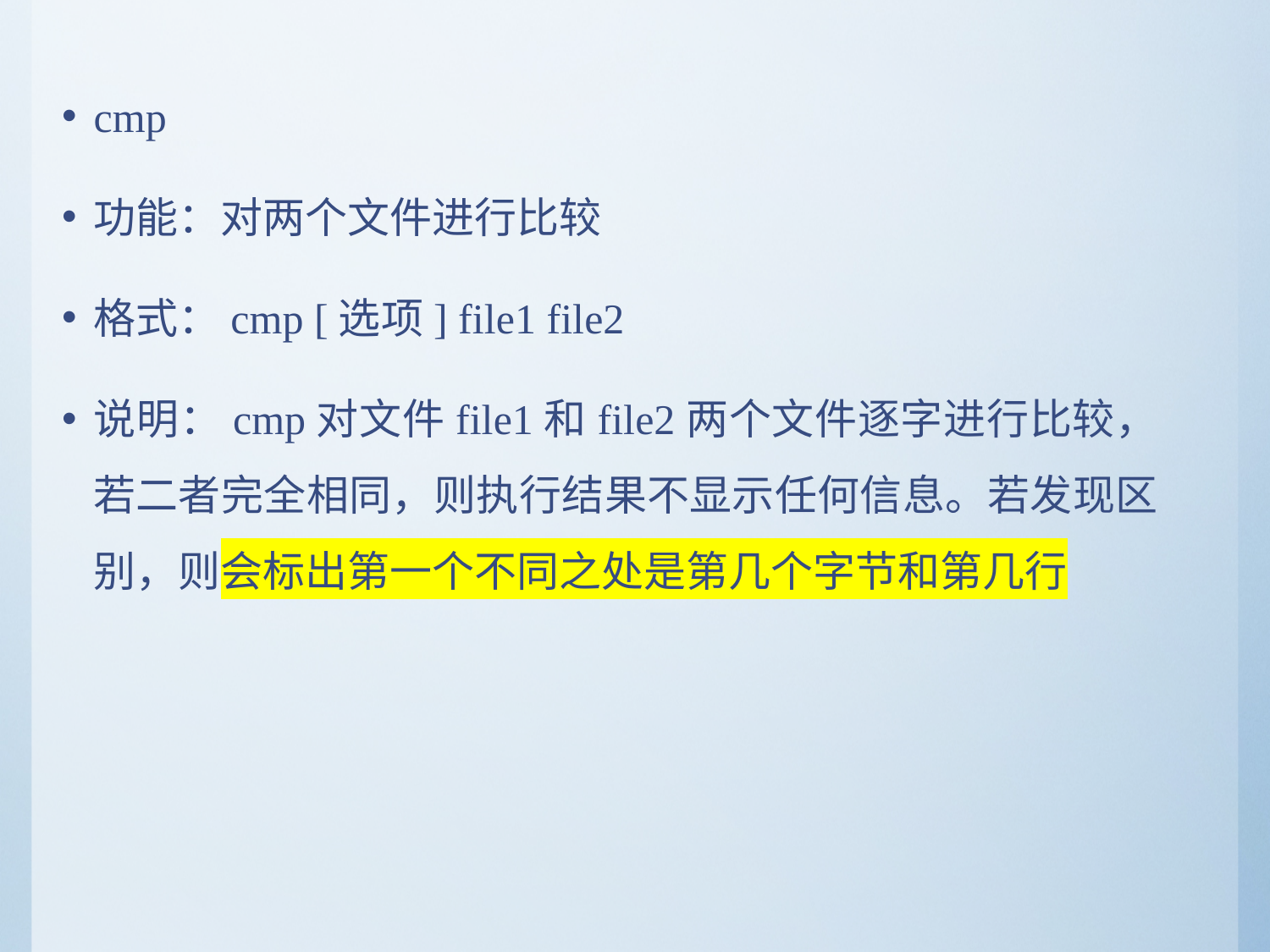

cmp
功能：对两个文件进行比较
格式：cmp [选项] file1 file2
说明：cmp对文件file1和file2两个文件逐字进行比较，若二者完全相同，则执行结果不显示任何信息。若发现区别，则会标出第一个不同之处是第几个字节和第几行